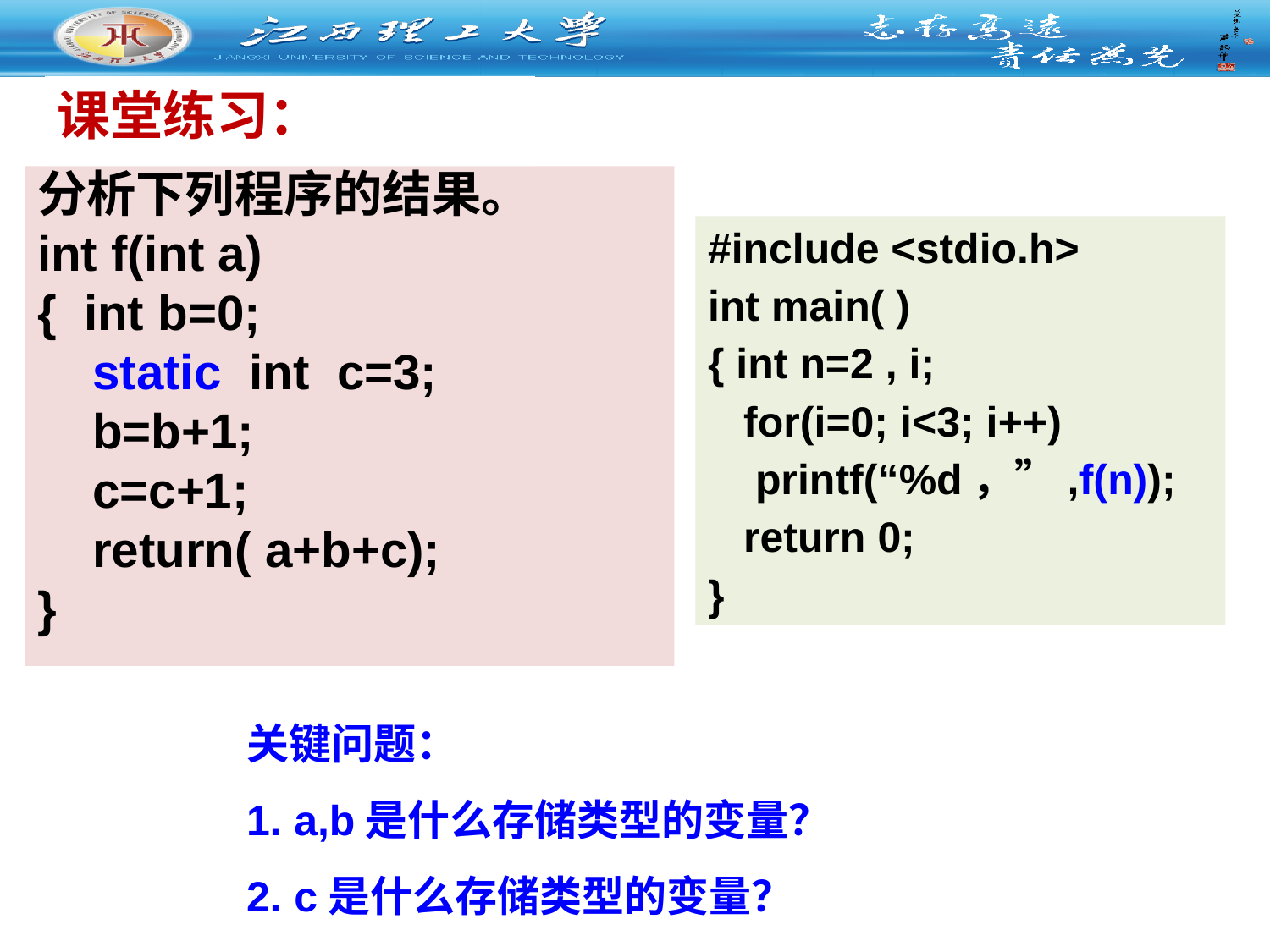

课堂练习：
分析下列程序的结果。
int f(int a)
{  int b=0;
    static  int  c=3;
    b=b+1;
    c=c+1;
    return( a+b+c);
}
#include <stdio.h>
int main( )
{ int n=2 , i;
   for(i=0; i<3; i++)
    printf(“%d，”,f(n));
   return 0;
}
关键问题：
a,b是什么存储类型的变量？
c是什么存储类型的变量？